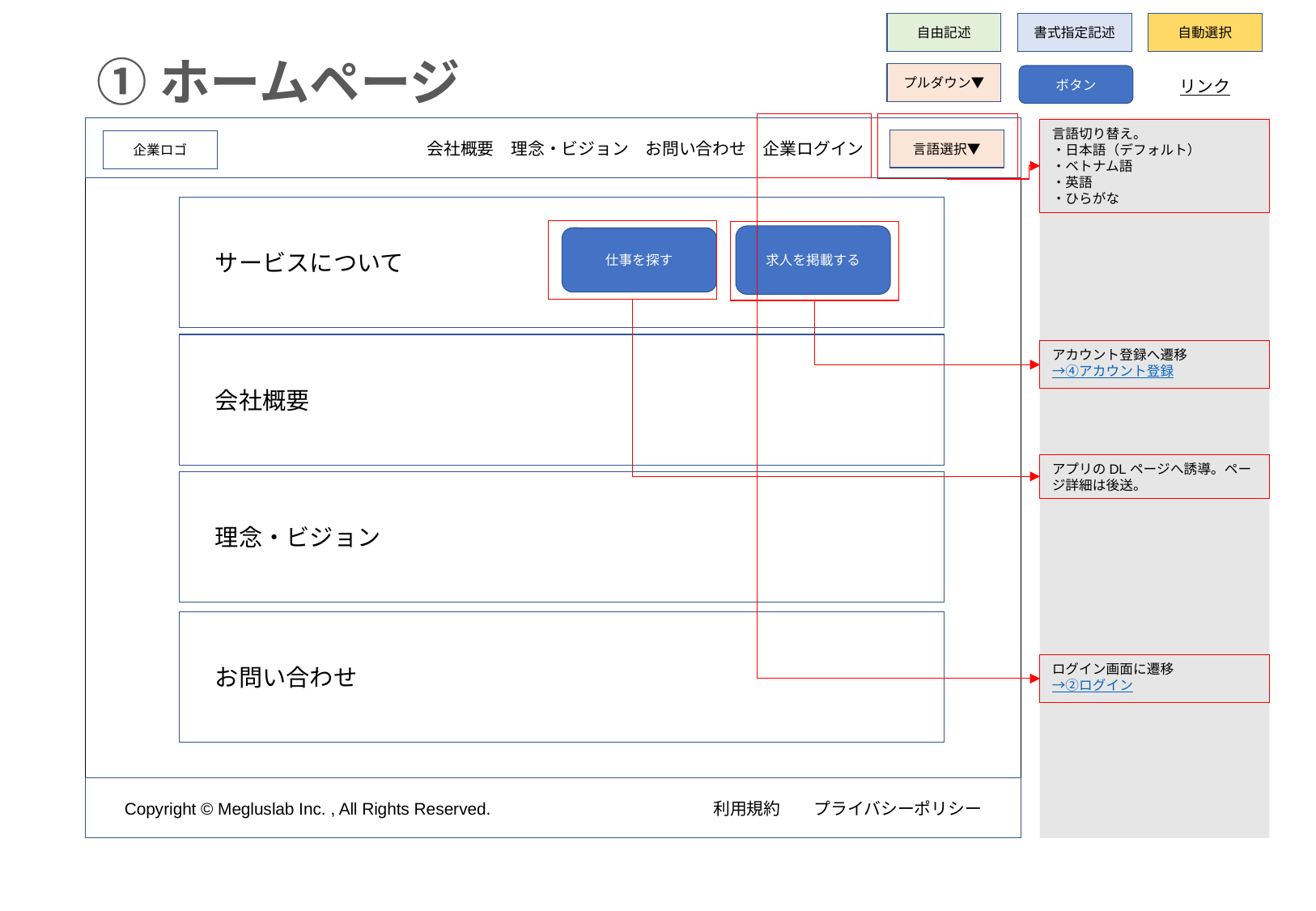

自由記述
書式指定記述
自動選択
①ホームページ
プルダウン▼
ボタン
リンク

　　　　　　　　　　　会社概要　理念・ビジョン　お問い合わせ　企業ログイン

言語切り替え。
・日本語（デフォルト）
・ベトナム語
・英語
・ひらがな
言語選択▼
企業ロゴ
　サービスについて

求人を掲載する
仕事を探す
　会社概要
アカウント登録へ遷移
→④アカウント登録
アプリのDLページへ誘導。ページ詳細は後送。
　理念・ビジョン
　お問い合わせ
ログイン画面に遷移
→②ログイン
Copyright © Megluslab Inc. , All Rights Reserved.　　　　　　　　　　　　　利用規約　　プライバシーポリシー